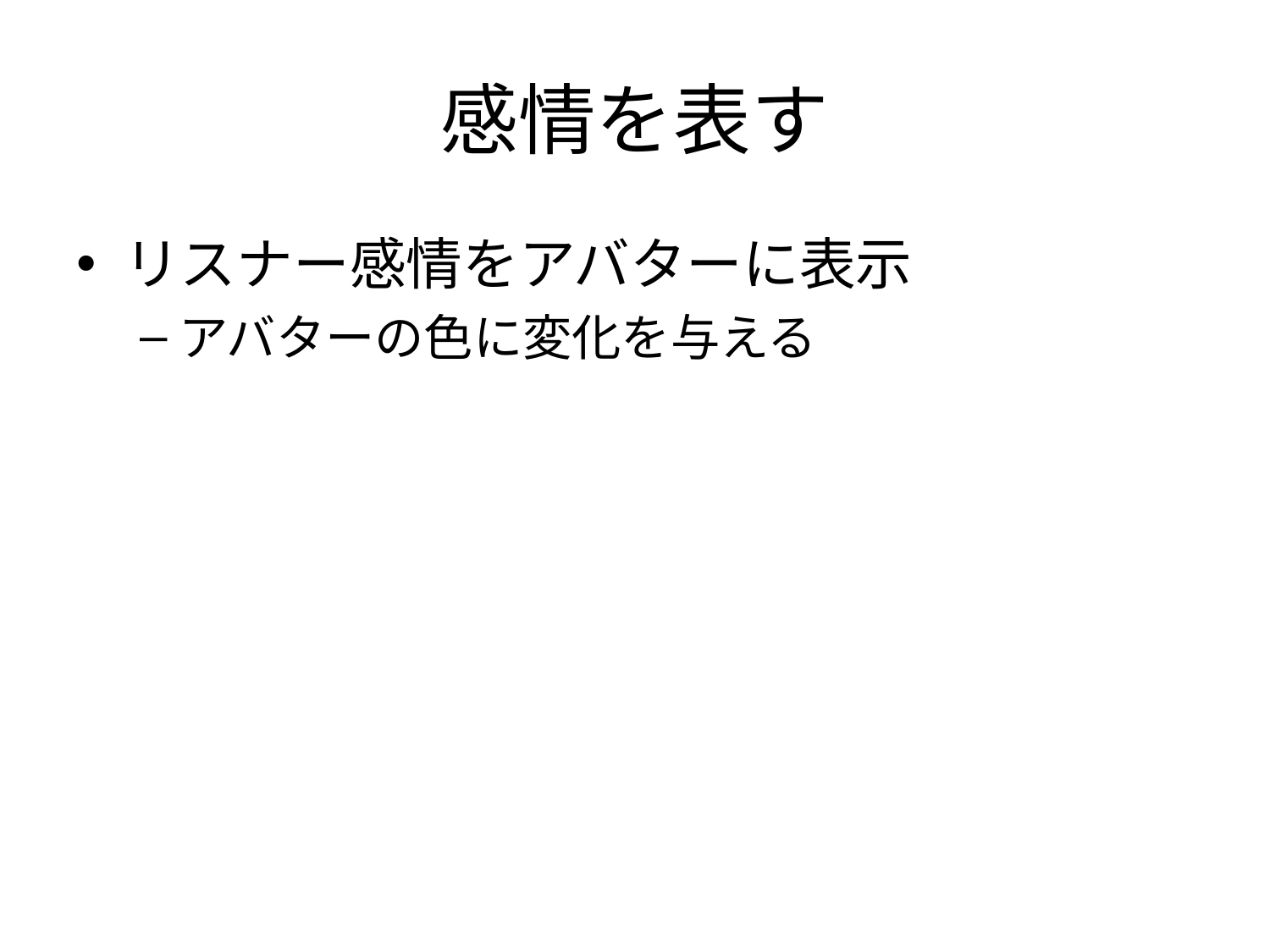

# 感情を表す
リスナー感情をアバターに表示
アバターの色に変化を与える